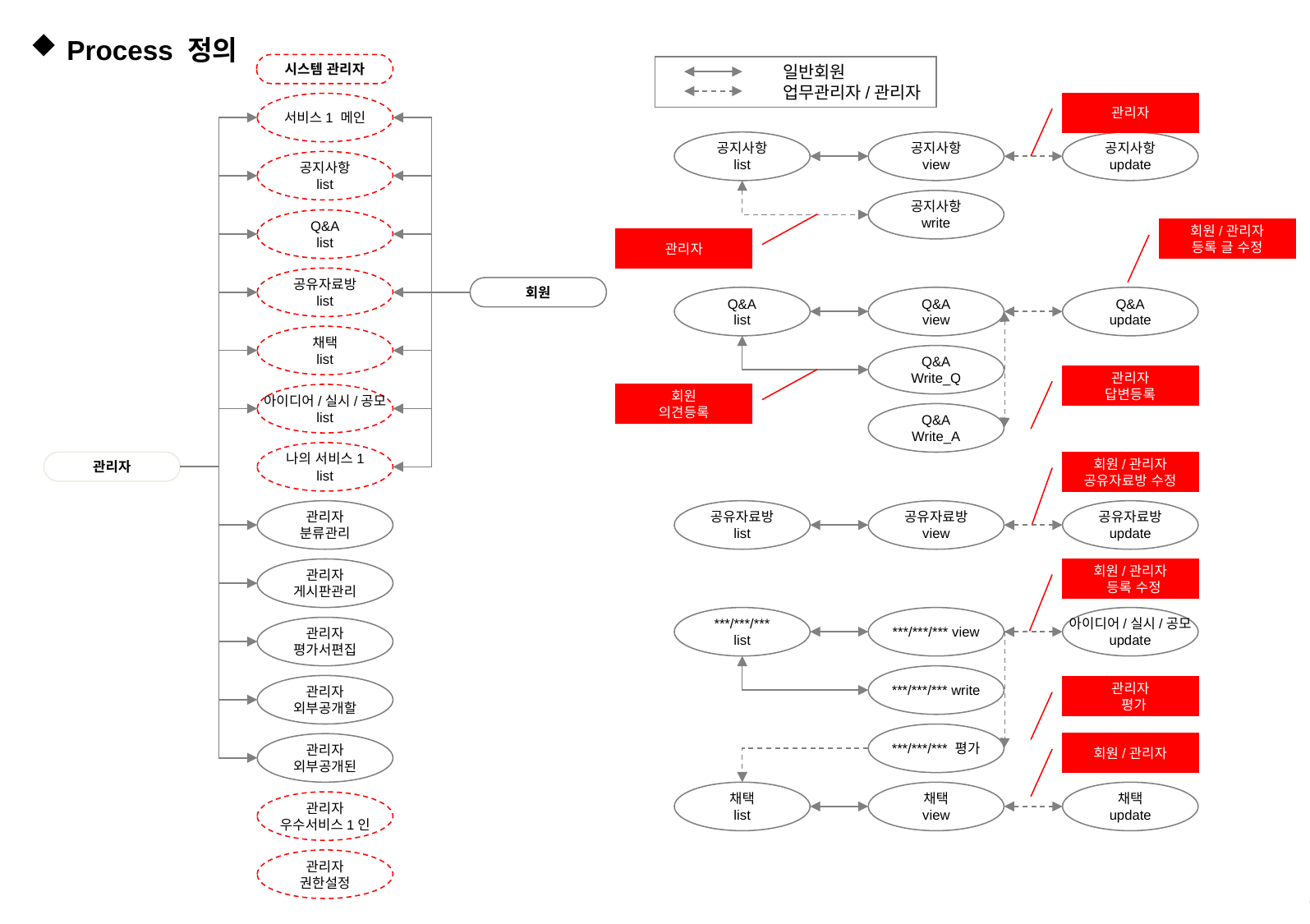

# Process 정의
시스템 관리자
	일반회원
	업무관리자/관리자
서비스1 메인
관리자
공지사항
list
공지사항
view
공지사항
update
공지사항
list
공지사항
write
Q&A
list
회원/관리자
등록 글 수정
관리자
공유자료방
list
회원
Q&A
list
Q&A
view
Q&A
update
채택
list
Q&A
Write_Q
관리자
답변등록
아이디어/실시/공모
list
회원
의견등록
Q&A
Write_A
나의 서비스1
list
관리자
회원/관리자
공유자료방 수정
관리자
분류관리
공유자료방
list
공유자료방
view
공유자료방
update
관리자
게시판관리
회원/관리자
 등록 수정
***/***/***
list
***/***/*** view
아이디어/실시/공모
update
관리자
평가서편집
***/***/*** write
관리자
외부공개할
관리자
 평가
***/***/*** 평가
관리자
외부공개된
회원/관리자
채택
list
채택
view
채택
update
관리자
우수서비스1인
관리자
권한설정